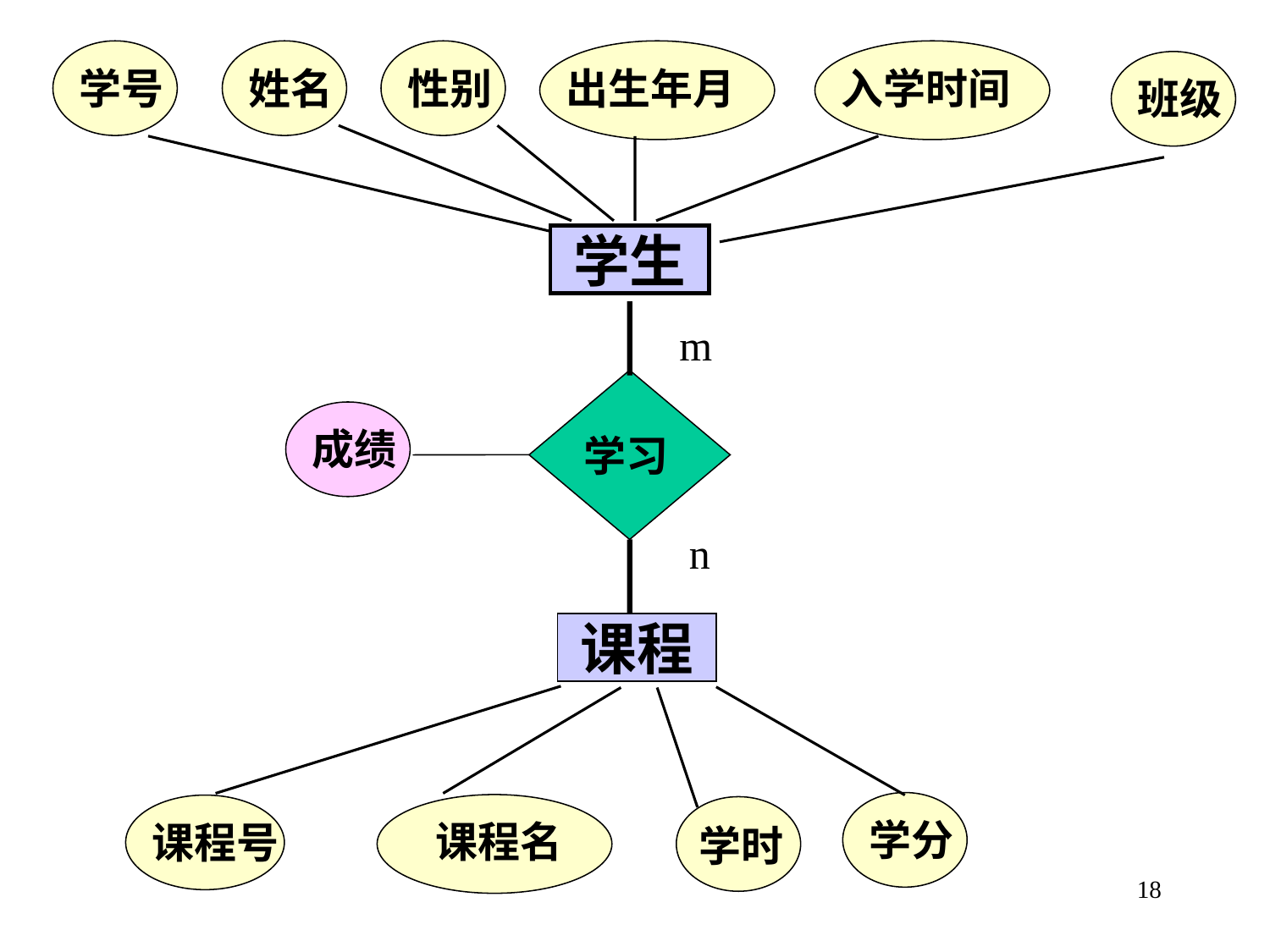

学号
姓名
性别
出生年月
入学时间
班级

学生

学习

m
n

成绩

课程

学分
课程名
课程号
学时
18